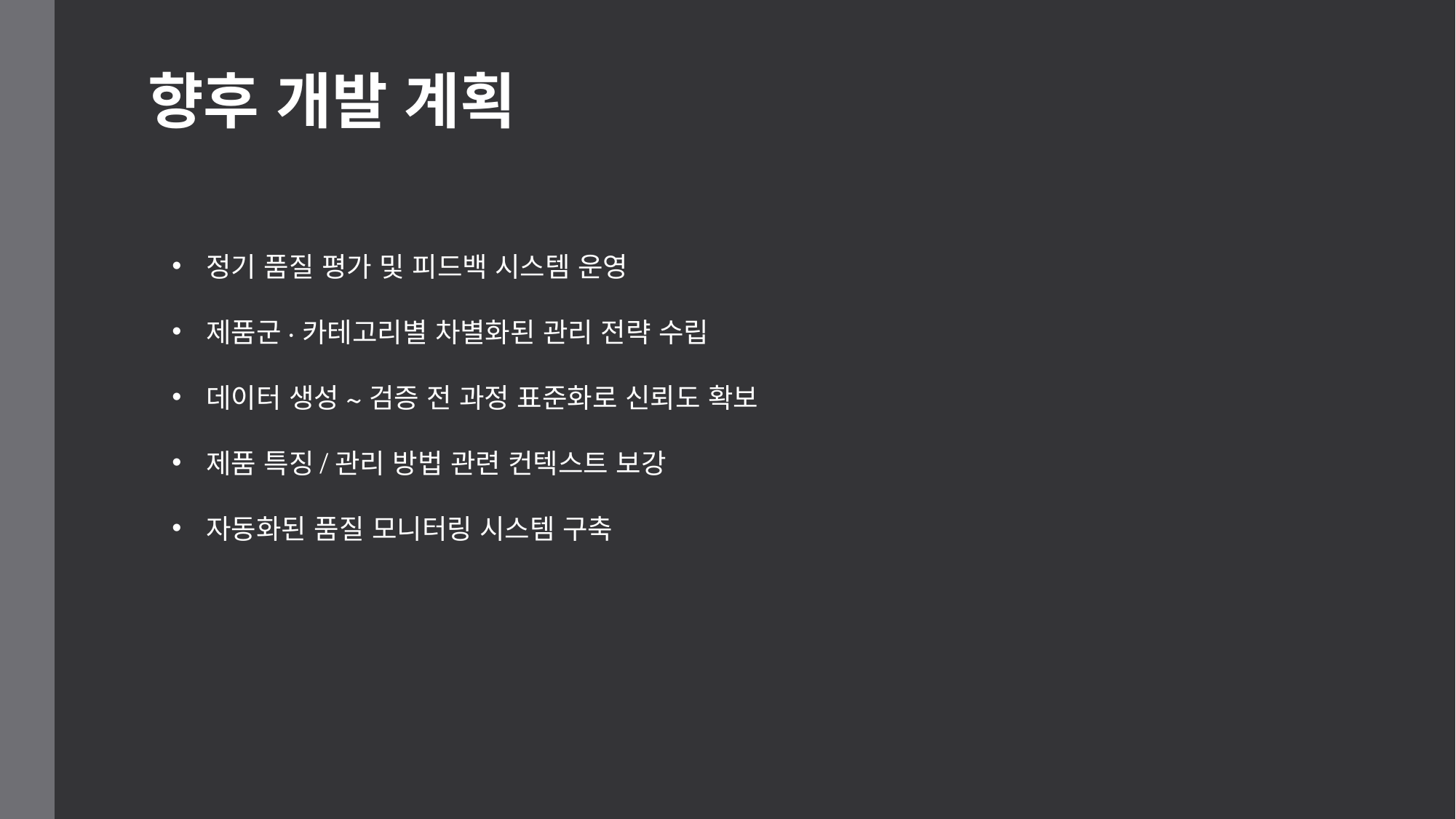

향후 개발 계획
정기 품질 평가 및 피드백 시스템 운영

제품군·카테고리별 차별화된 관리 전략 수립

데이터 생성~검증 전 과정 표준화로 신뢰도 확보

제품 특징/관리 방법 관련 컨텍스트 보강

자동화된 품질 모니터링 시스템 구축